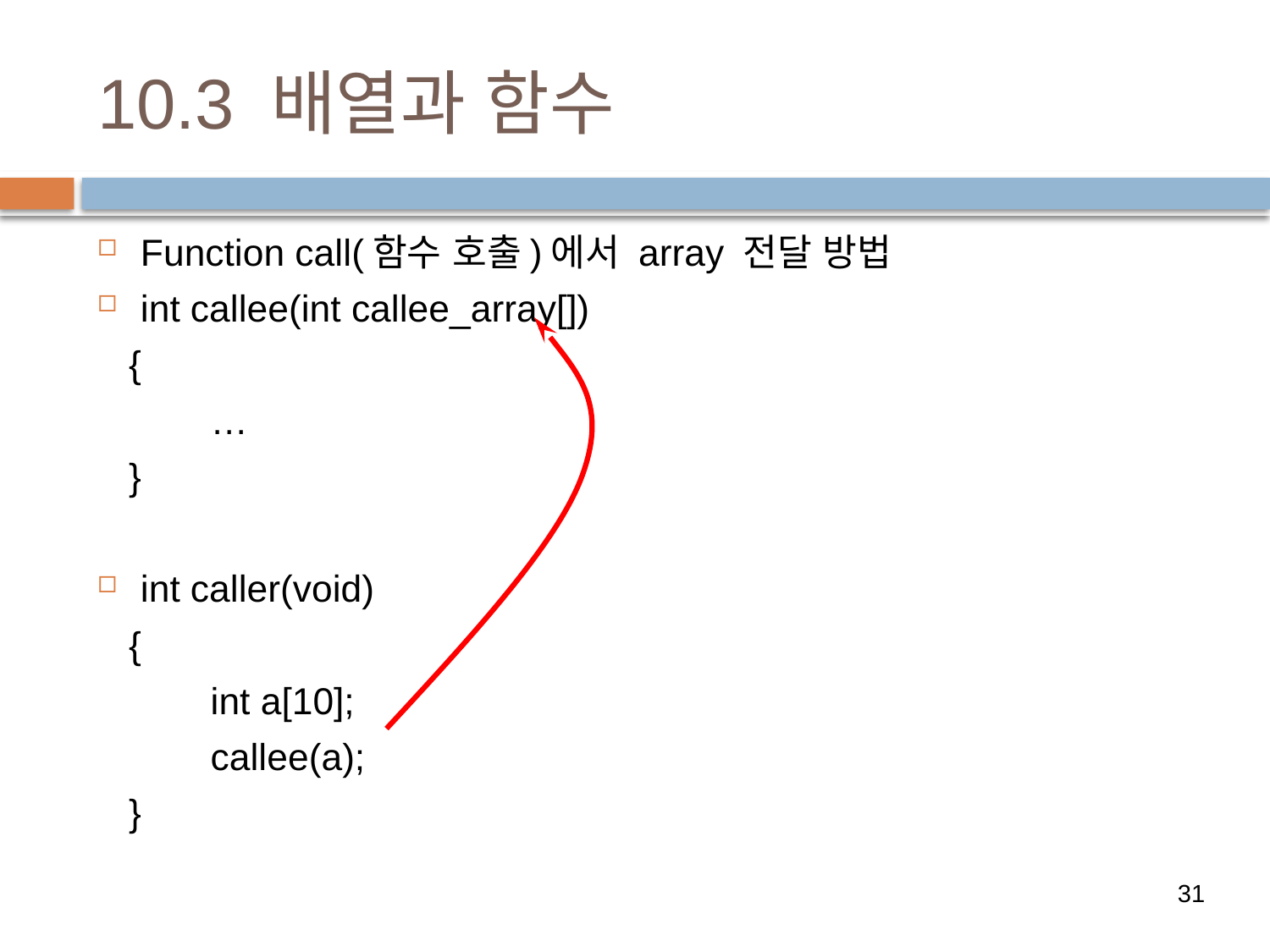

# 10.3 배열과 함수
Function call(함수 호출)에서 array 전달 방법
int callee(int callee_array[])
   {
	…
   }

int caller(void)
   {
	int a[10];
	callee(a);
   }

31